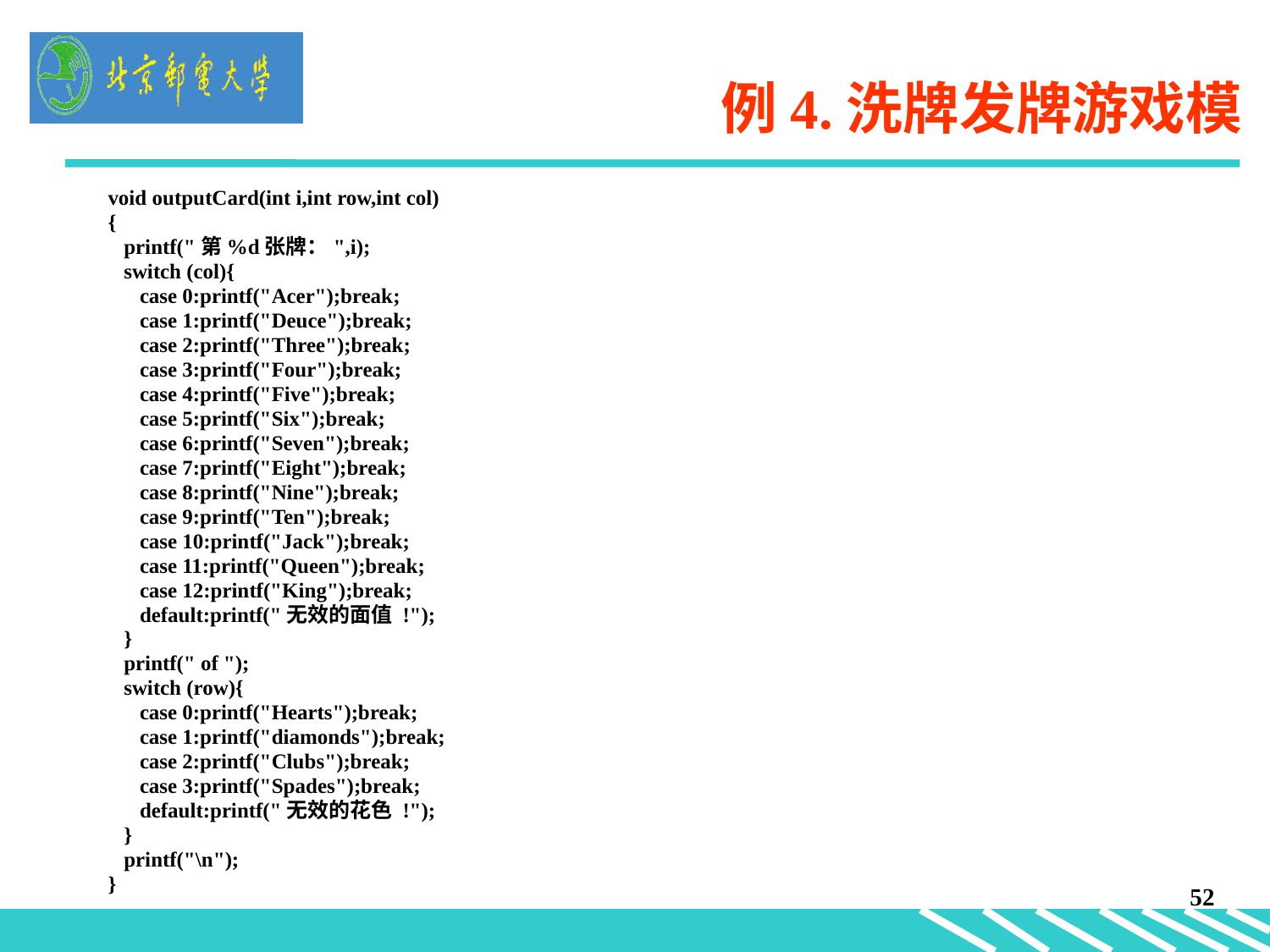

# 例4.洗牌发牌游戏模
void outputCard(int i,int row,int col)
{
   printf("第%d张牌：",i);
   switch (col){
      case 0:printf("Acer");break;
      case 1:printf("Deuce");break;
      case 2:printf("Three");break;
      case 3:printf("Four");break;
      case 4:printf("Five");break;
      case 5:printf("Six");break;
      case 6:printf("Seven");break;
      case 7:printf("Eight");break;
      case 8:printf("Nine");break;
      case 9:printf("Ten");break;
      case 10:printf("Jack");break;
      case 11:printf("Queen");break;
      case 12:printf("King");break;
      default:printf("无效的面值 !");
   }
   printf(" of ");
   switch (row){
      case 0:printf("Hearts");break;
      case 1:printf("diamonds");break;
      case 2:printf("Clubs");break;
      case 3:printf("Spades");break;
      default:printf("无效的花色 !");
   }
   printf("\n");
}
52